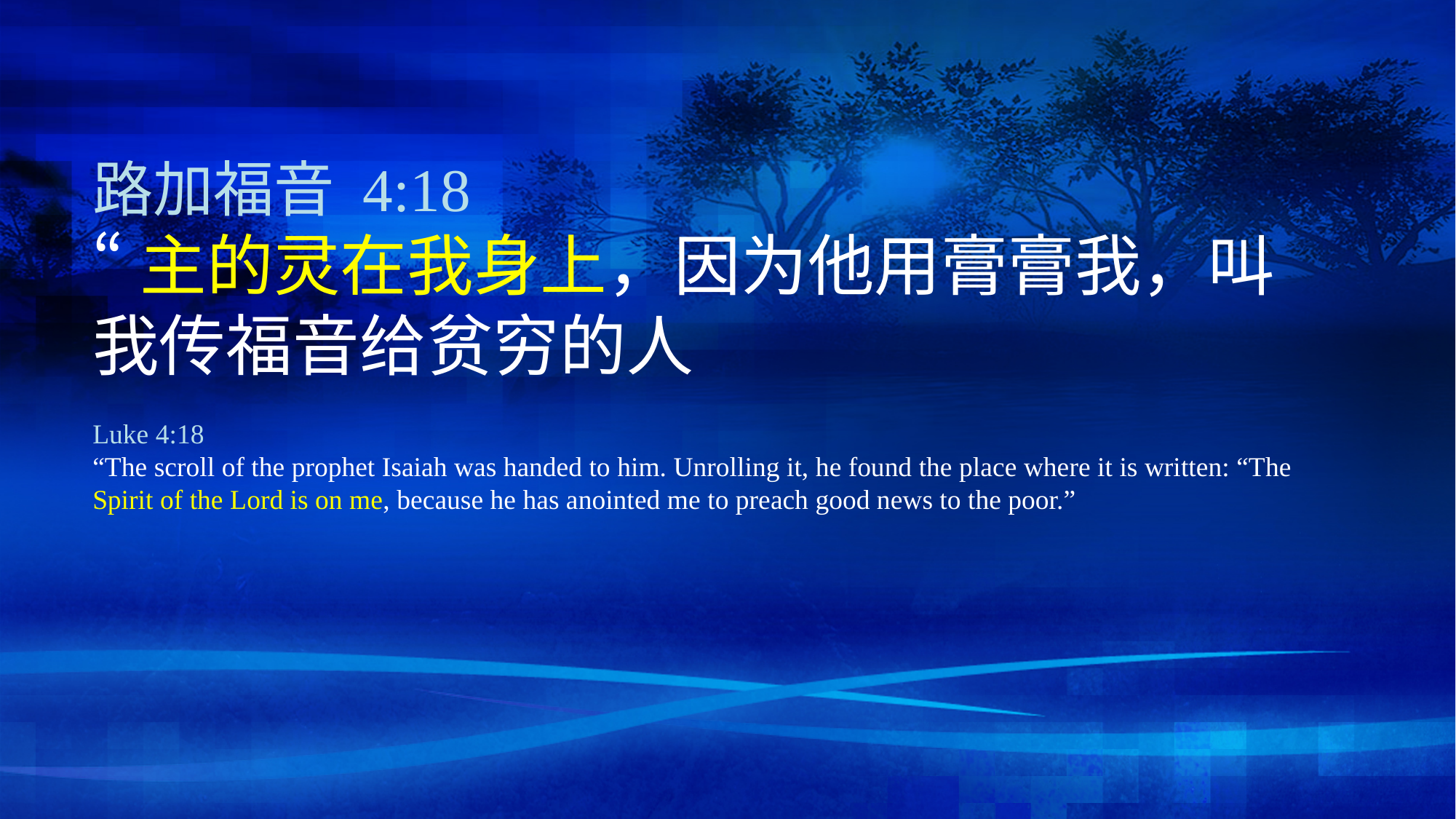

路加福音 4:18
“主的灵在我身上，因为他用膏膏我，叫我传福音给贫穷的人

Luke 4:18
“The scroll of the prophet Isaiah was handed to him. Unrolling it, he found the place where it is written: “The Spirit of the Lord is on me, because he has anointed me to preach good news to the poor.”